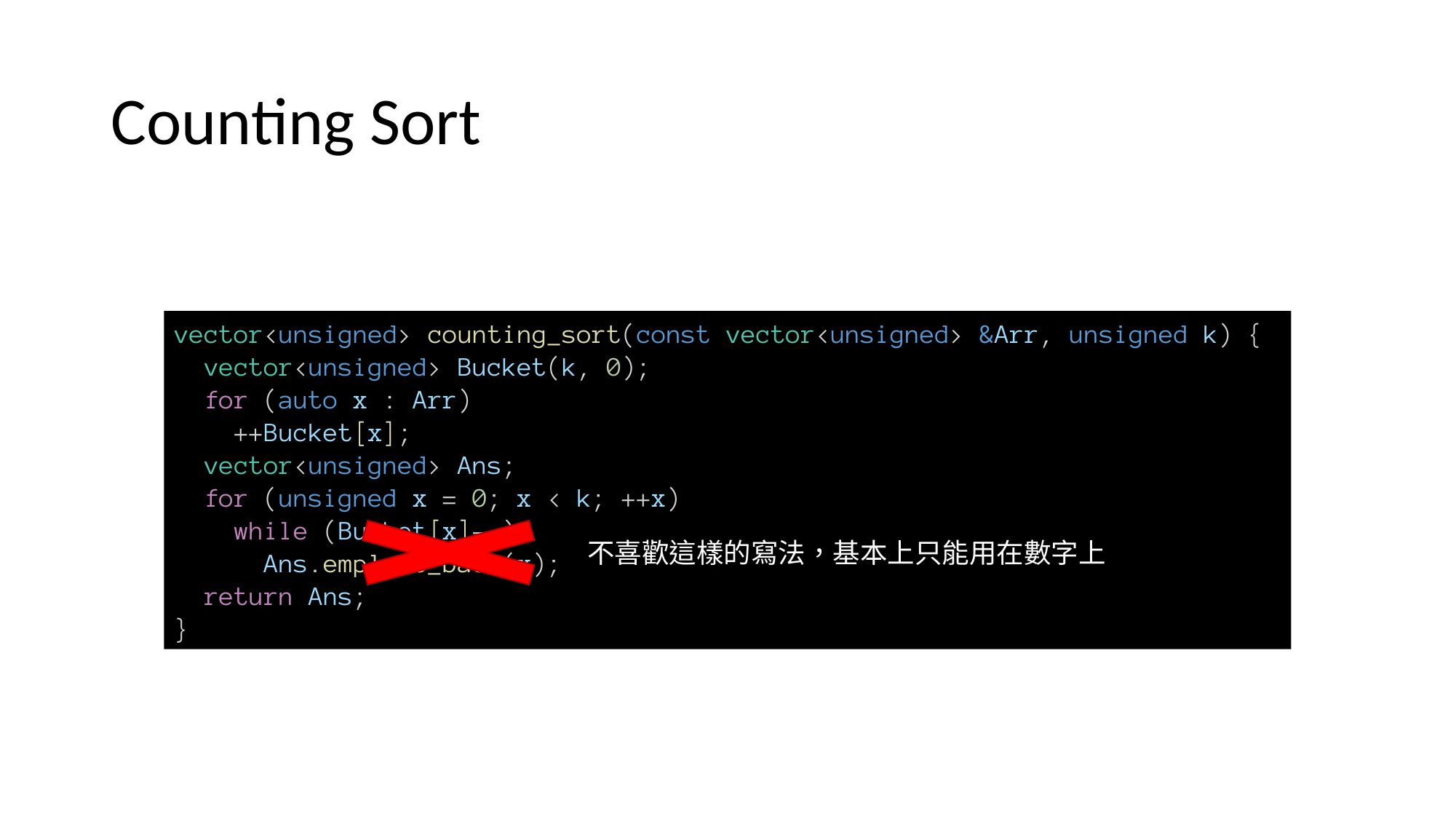

# Counting Sort
vector<unsigned> counting_sort(const vector<unsigned> &Arr, unsigned k) {
  vector<unsigned> Bucket(k, 0);
  for (auto x : Arr)
    ++Bucket[x];
  vector<unsigned> Ans;
  for (unsigned x = 0; x < k; ++x)
    while (Bucket[x]--)
      Ans.emplace_back(x);
  return Ans;
}

不喜歡這樣的寫法，基本上只能用在數字上